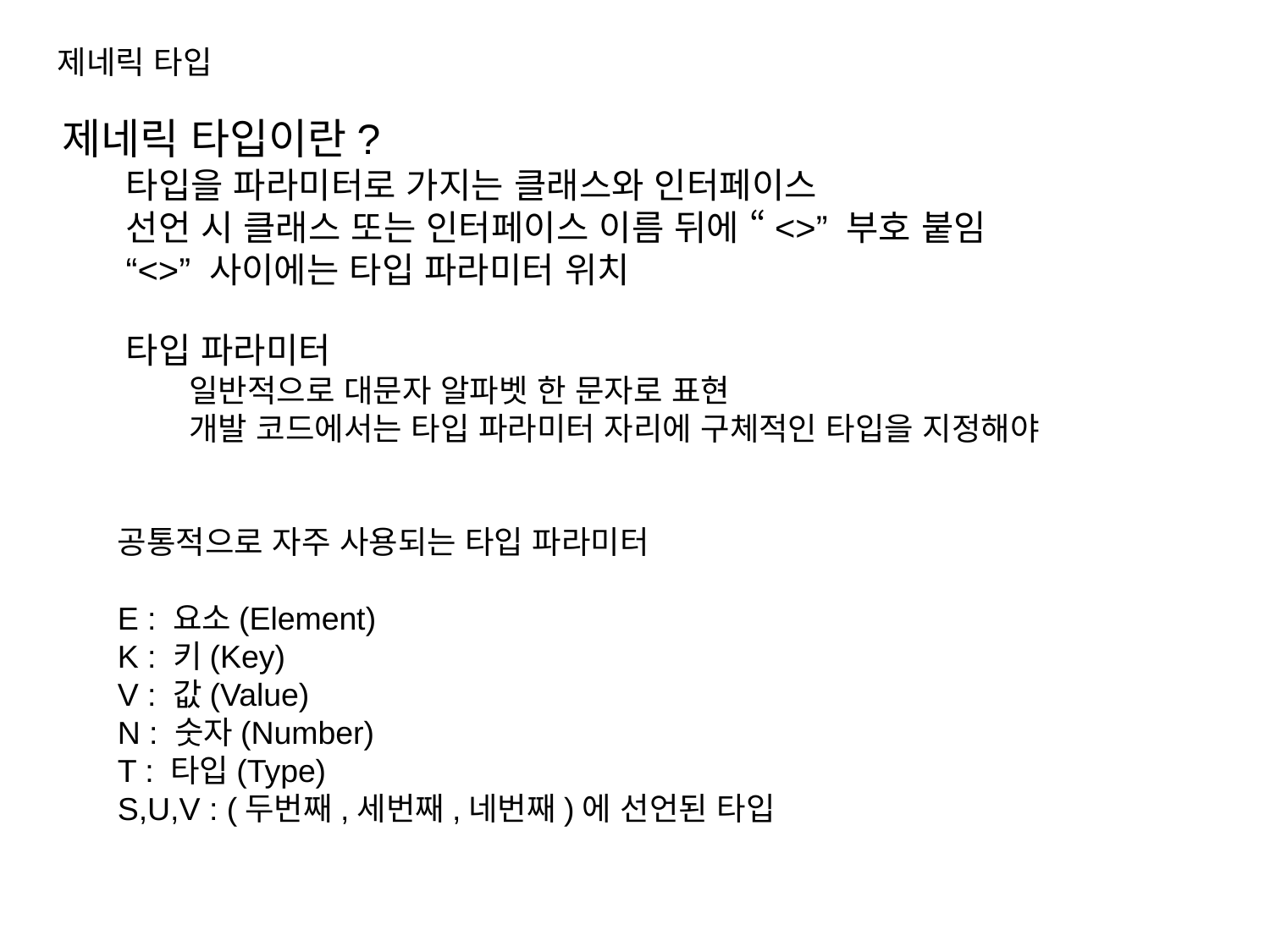

제네릭 타입
제네릭 타입이란?
타입을 파라미터로 가지는 클래스와 인터페이스
선언 시 클래스 또는 인터페이스 이름 뒤에 “<>” 부호 붙임
“<>” 사이에는 타입 파라미터 위치

타입 파라미터
일반적으로 대문자 알파벳 한 문자로 표현
개발 코드에서는 타입 파라미터 자리에 구체적인 타입을 지정해야

공통적으로 자주 사용되는 타입 파라미터

E : 요소(Element)
K : 키(Key)
V : 값(Value)
N : 숫자(Number)
T : 타입(Type)
S,U,V : (두번째,세번째,네번째)에 선언된 타입